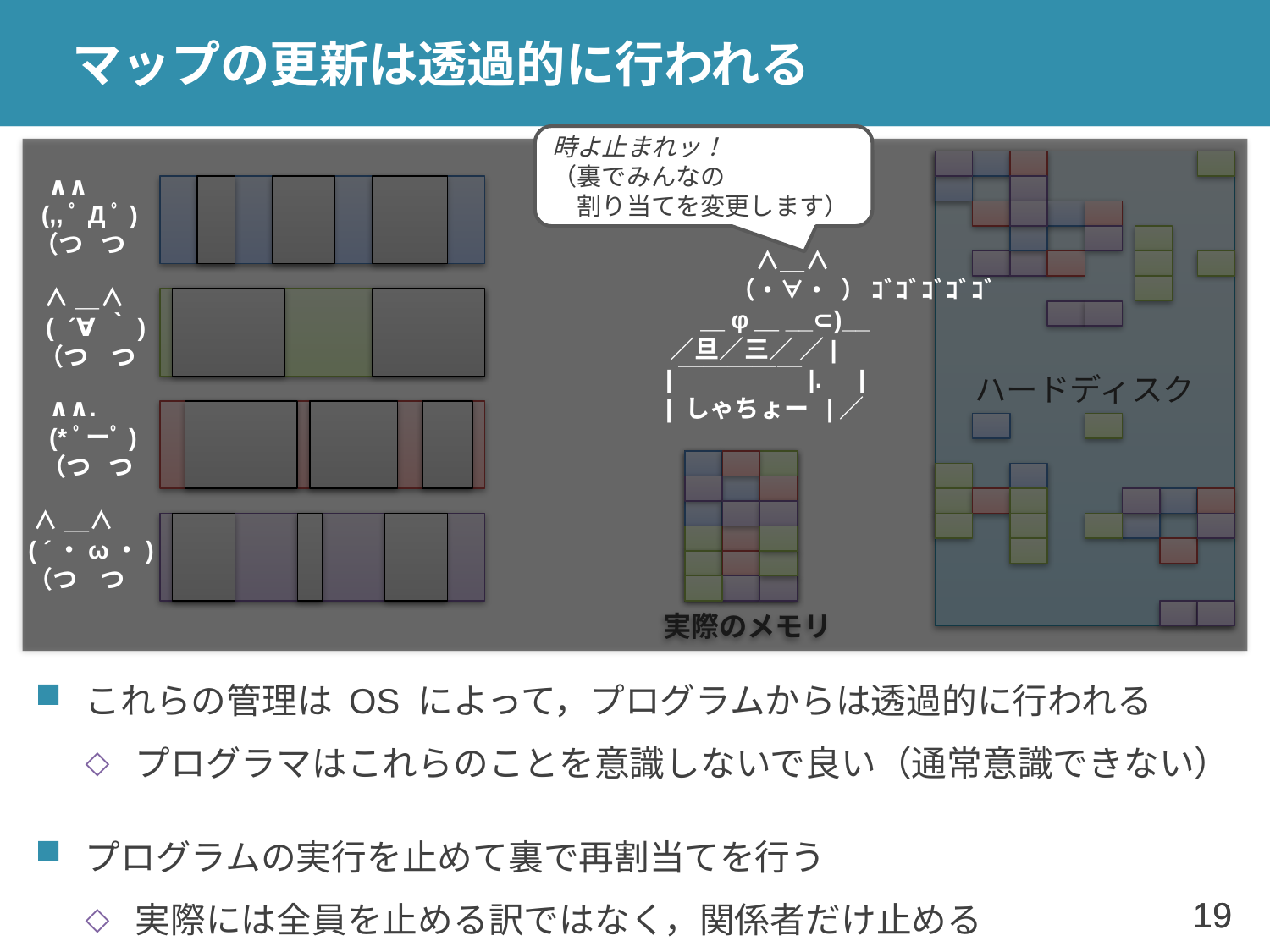

# マップの更新は透過的に行われる
時よ止まれッ！
（裏でみんなの
　割り当てを変更します）

ハードディスク

  ∧∧
 (,,ﾟДﾟ)
（つ   つ

 　 　 　∧＿∧
　 　   （・∀・  ） ｺﾞｺﾞｺﾞｺﾞｺﾞ
 　 ＿φ＿__⊂)__
 ／旦／三／ ／|
 |￣￣￣￣￣|.　|
 | しゃちょー  |／

 ∧＿∧
 (  ´∀｀)
（つ    つ

 ∧∧.
 (*ﾟーﾟ)
（つ   つ

実際の
メモリ

 ∧＿∧
( ´・ω・)
（つ    つ

実際のメモリ

これらの管理は OS によって，プログラムからは透過的に行われる
プログラマはこれらのことを意識しないで良い（通常意識できない）
プログラムの実行を止めて裏で再割当てを行う
実際には全員を止める訳ではなく，関係者だけ止める